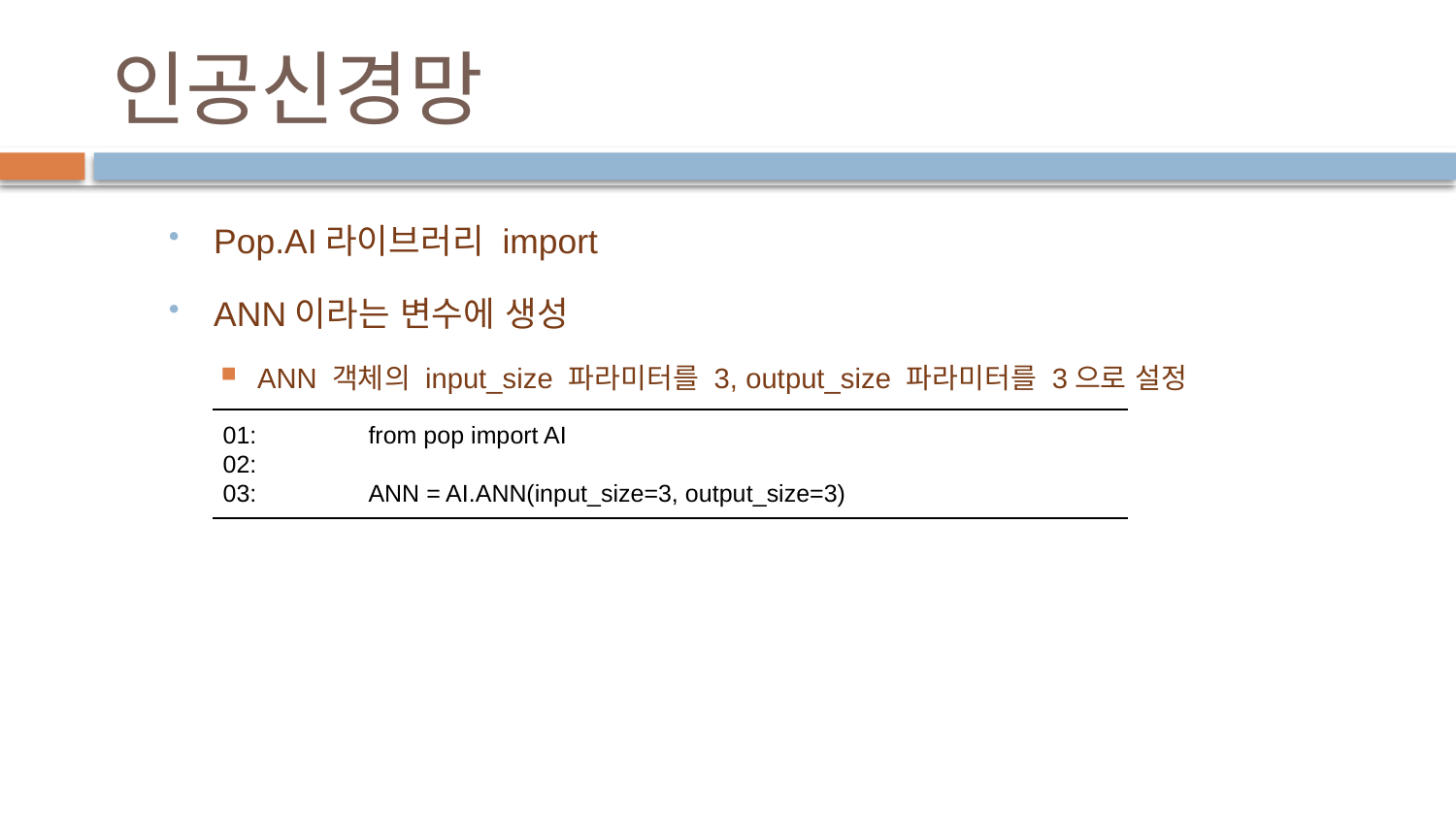

# 인공신경망
Pop.AI라이브러리 import
ANN이라는 변수에 생성
ANN 객체의 input_size 파라미터를 3, output_size 파라미터를 3으로 설정

| 01: from pop import AI 02: 03: ANN = AI.ANN(input\_size=3, output\_size=3) |
| --- |